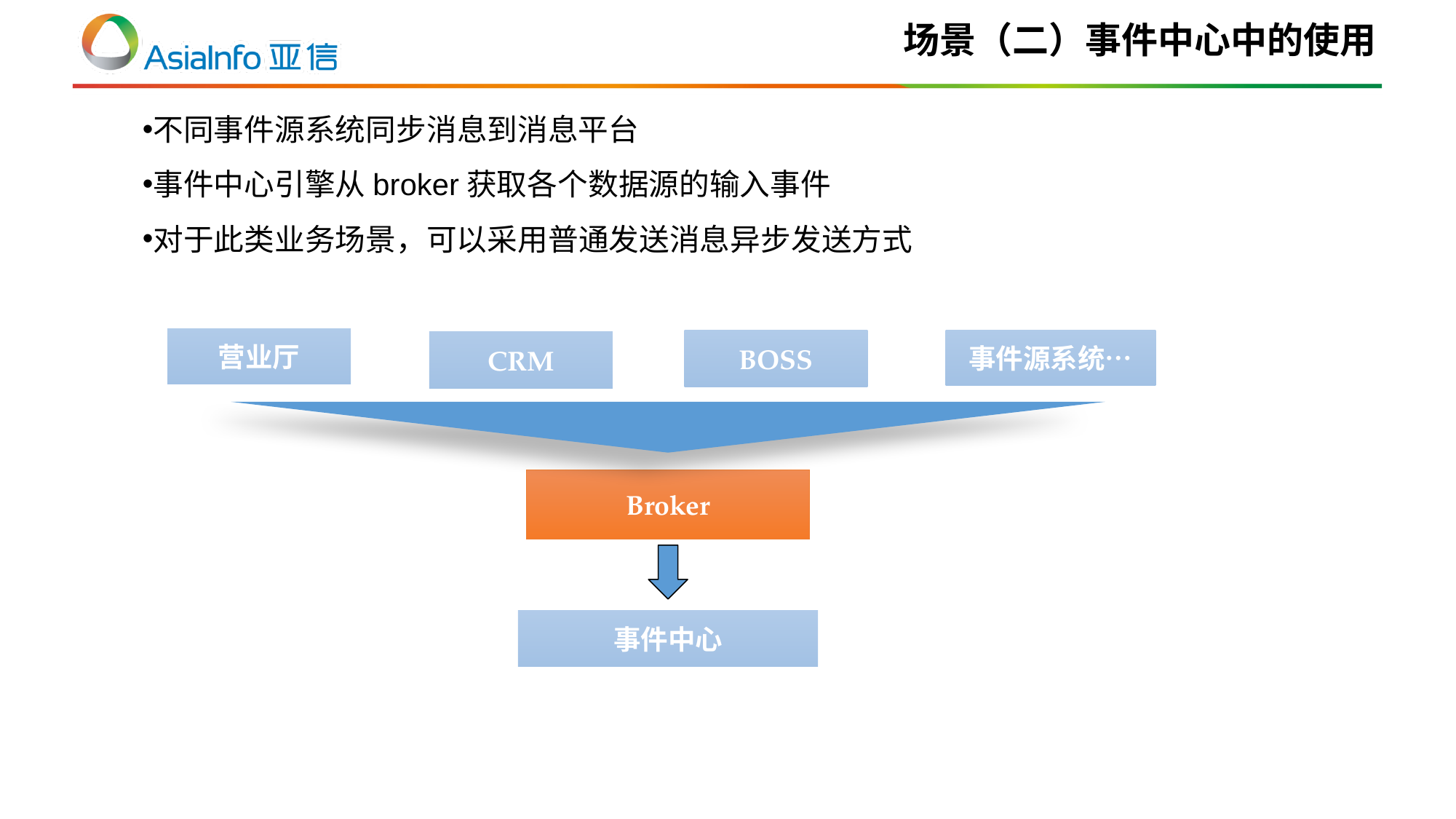

# 场景（二）事件中心中的使用
不同事件源系统同步消息到消息平台
事件中心引擎从broker获取各个数据源的输入事件
对于此类业务场景，可以采用普通发送消息异步发送方式
营业厅
BOSS
事件源系统…
CRM

Broker

事件中心